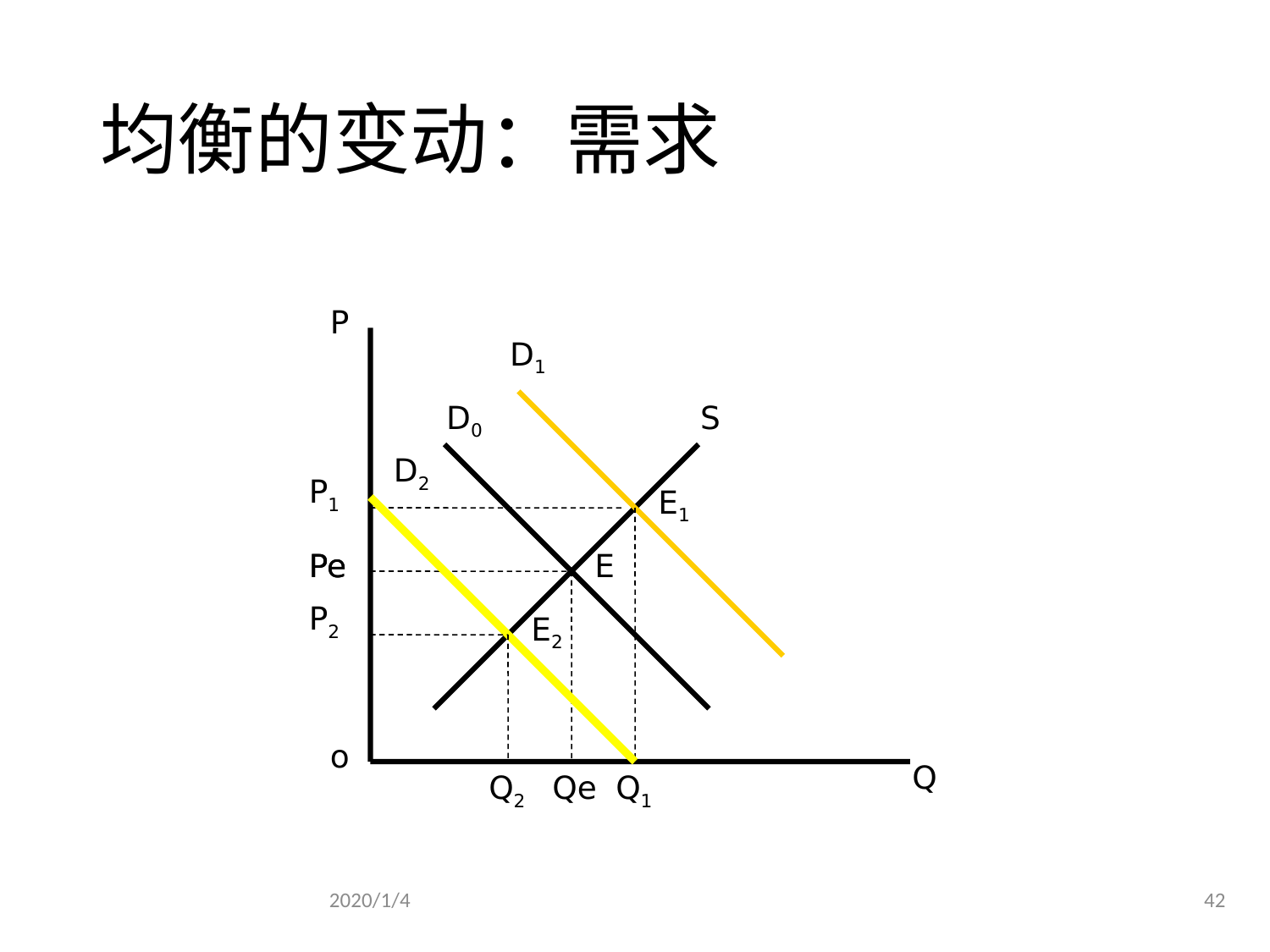

# 均衡的变动：需求

P

D1
D0

S
D2

P1
E1

Pe
Pe
E

P2
E2

o
Q

Q2
Qe
Q1
2020/1/4
42